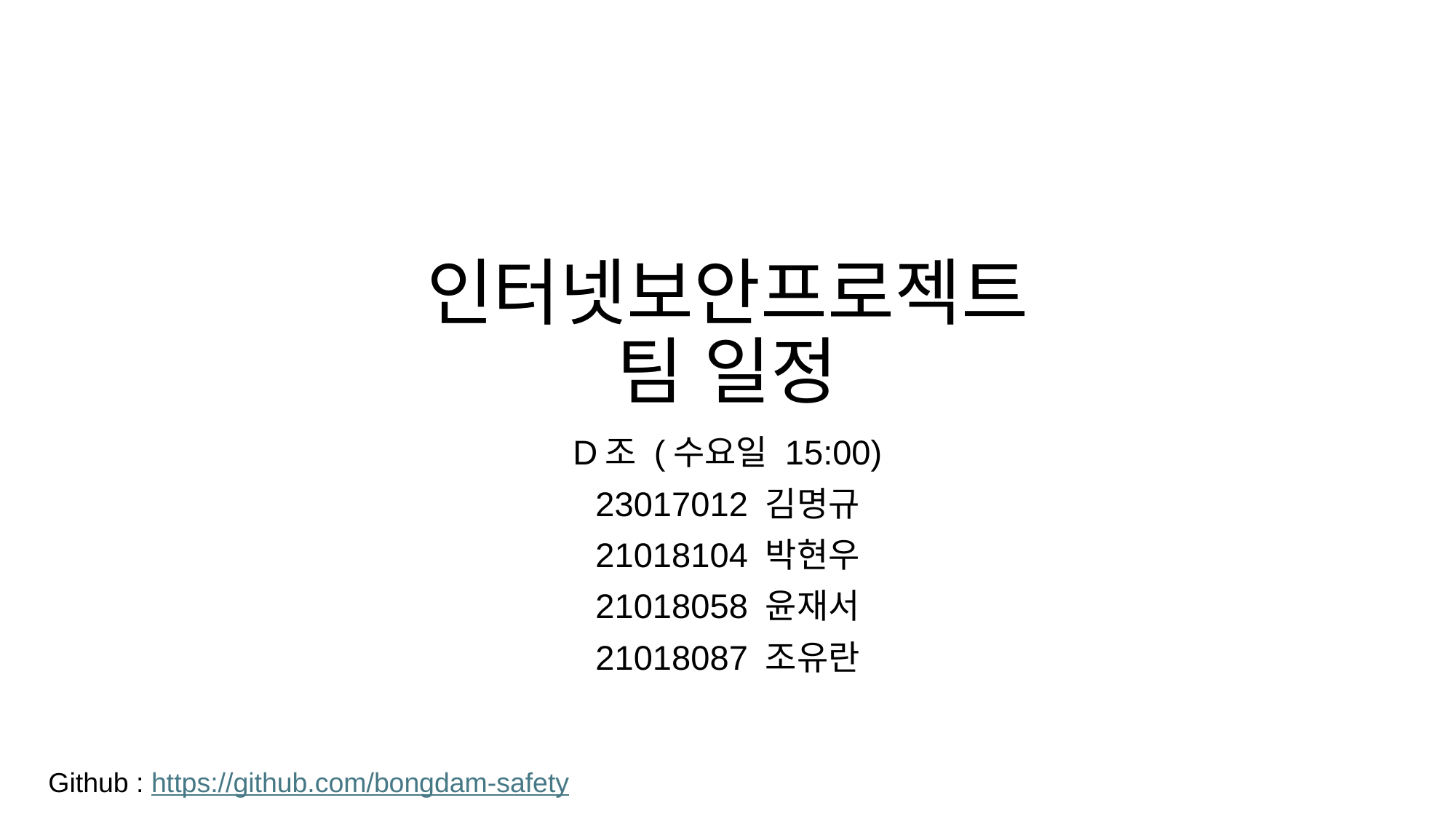

# 인터넷보안프로젝트 팀 일정
D조 (수요일 15:00)
23017012 김명규
21018104 박현우
21018058 윤재서
21018087 조유란
Github : https://github.com/bongdam-safety